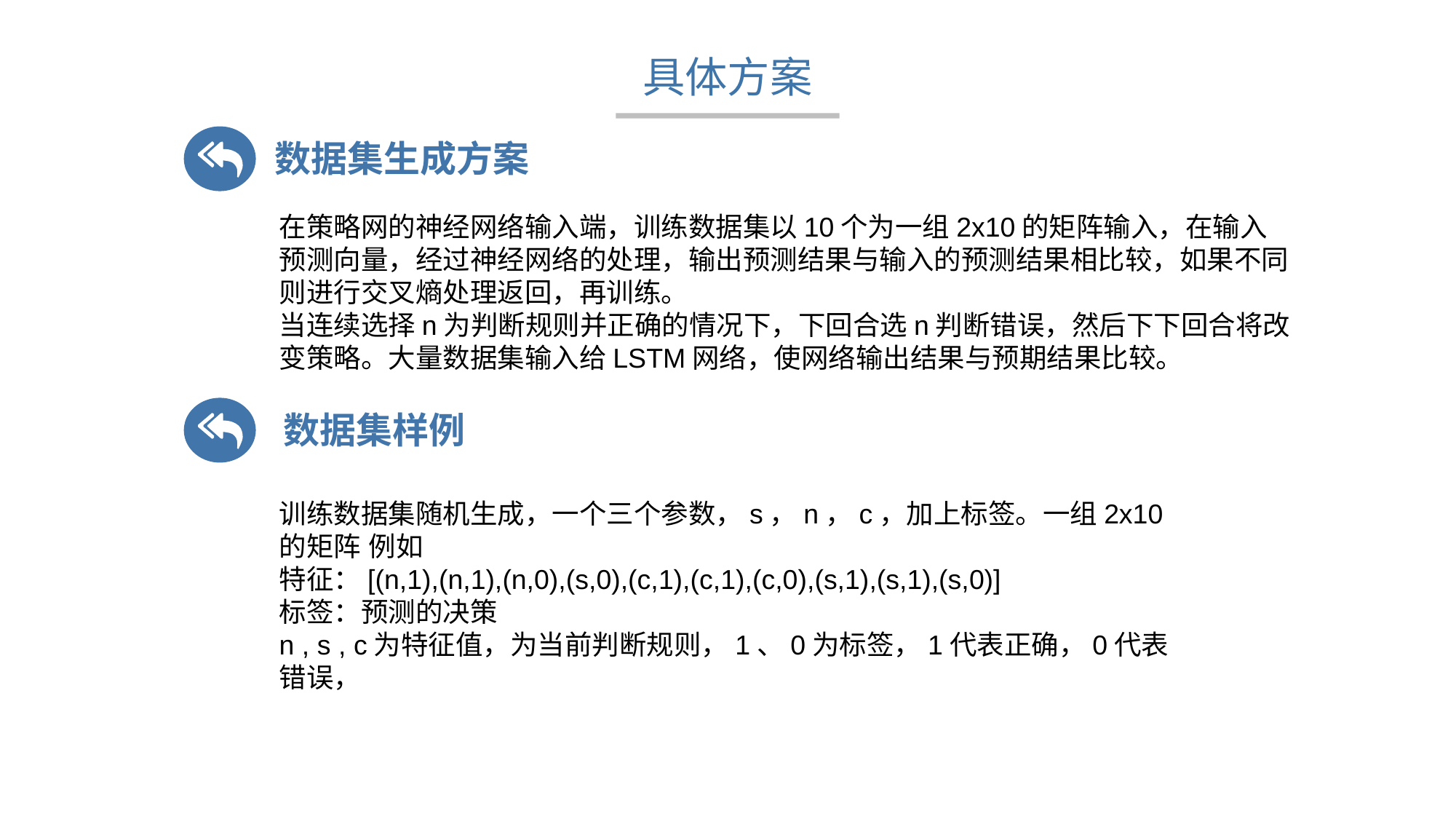

具体方案

数据集生成方案
在策略网的神经网络输入端，训练数据集以10个为一组2x10的矩阵输入，在输入预测向量，经过神经网络的处理，输出预测结果与输入的预测结果相比较，如果不同则进行交叉熵处理返回，再训练。
当连续选择n为判断规则并正确的情况下，下回合选n判断错误，然后下下回合将改变策略。大量数据集输入给LSTM网络，使网络输出结果与预期结果比较。

 数据集样例
训练数据集随机生成，一个三个参数，s，n，c，加上标签。一组2x10的矩阵 例如
特征：[(n,1),(n,1),(n,0),(s,0),(c,1),(c,1),(c,0),(s,1),(s,1),(s,0)]
标签：预测的决策
n , s , c为特征值，为当前判断规则，1、0为标签，1代表正确，0代表错误，